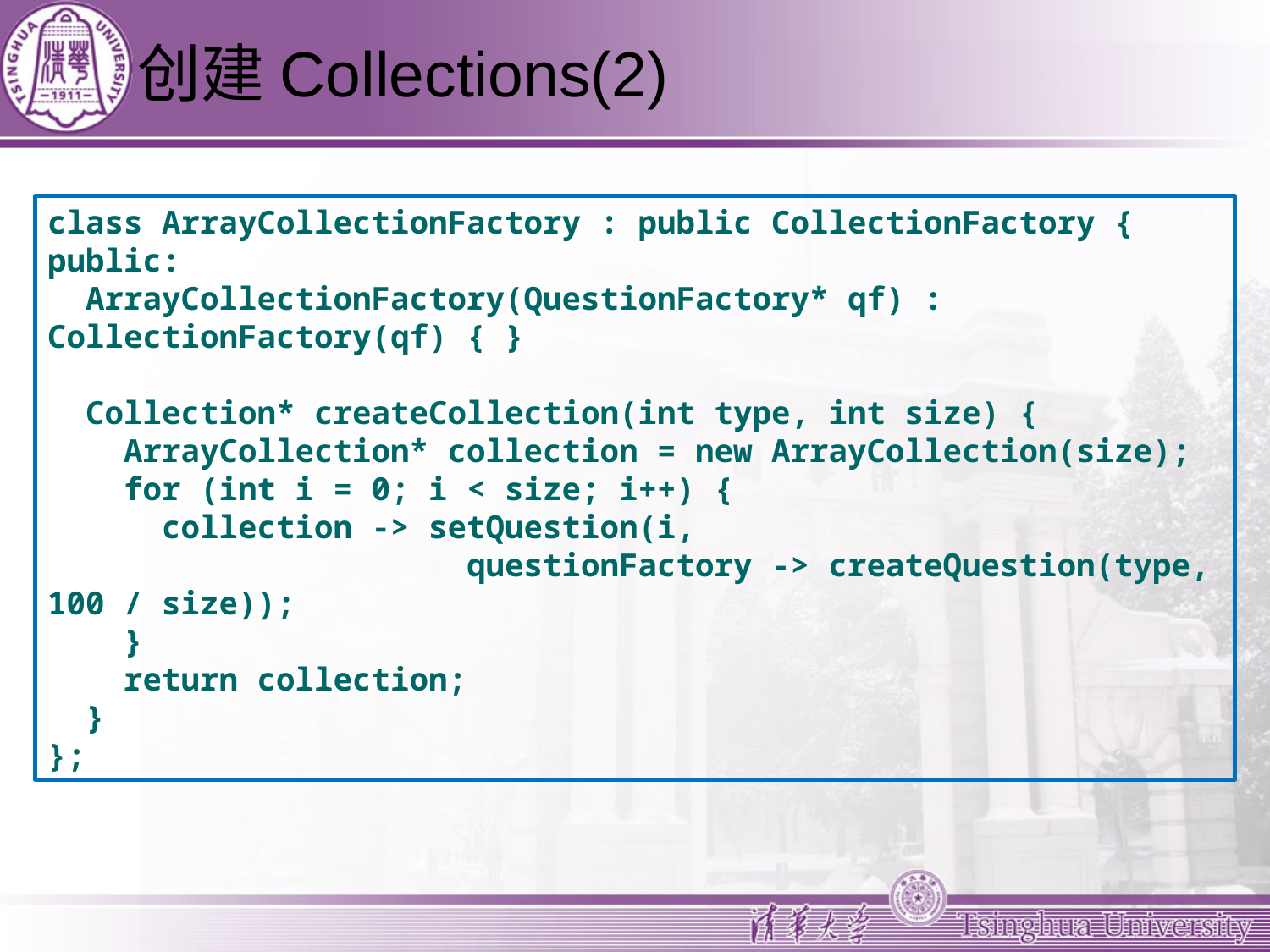

# 创建Collections(2)
class ArrayCollectionFactory : public CollectionFactory {
public:
  ArrayCollectionFactory(QuestionFactory* qf) : CollectionFactory(qf) { }

  Collection* createCollection(int type, int size) {
    ArrayCollection* collection = new ArrayCollection(size);
    for (int i = 0; i < size; i++) {
      collection -> setQuestion(i,
                      questionFactory -> createQuestion(type, 100 / size));
    }
    return collection;
  }
};